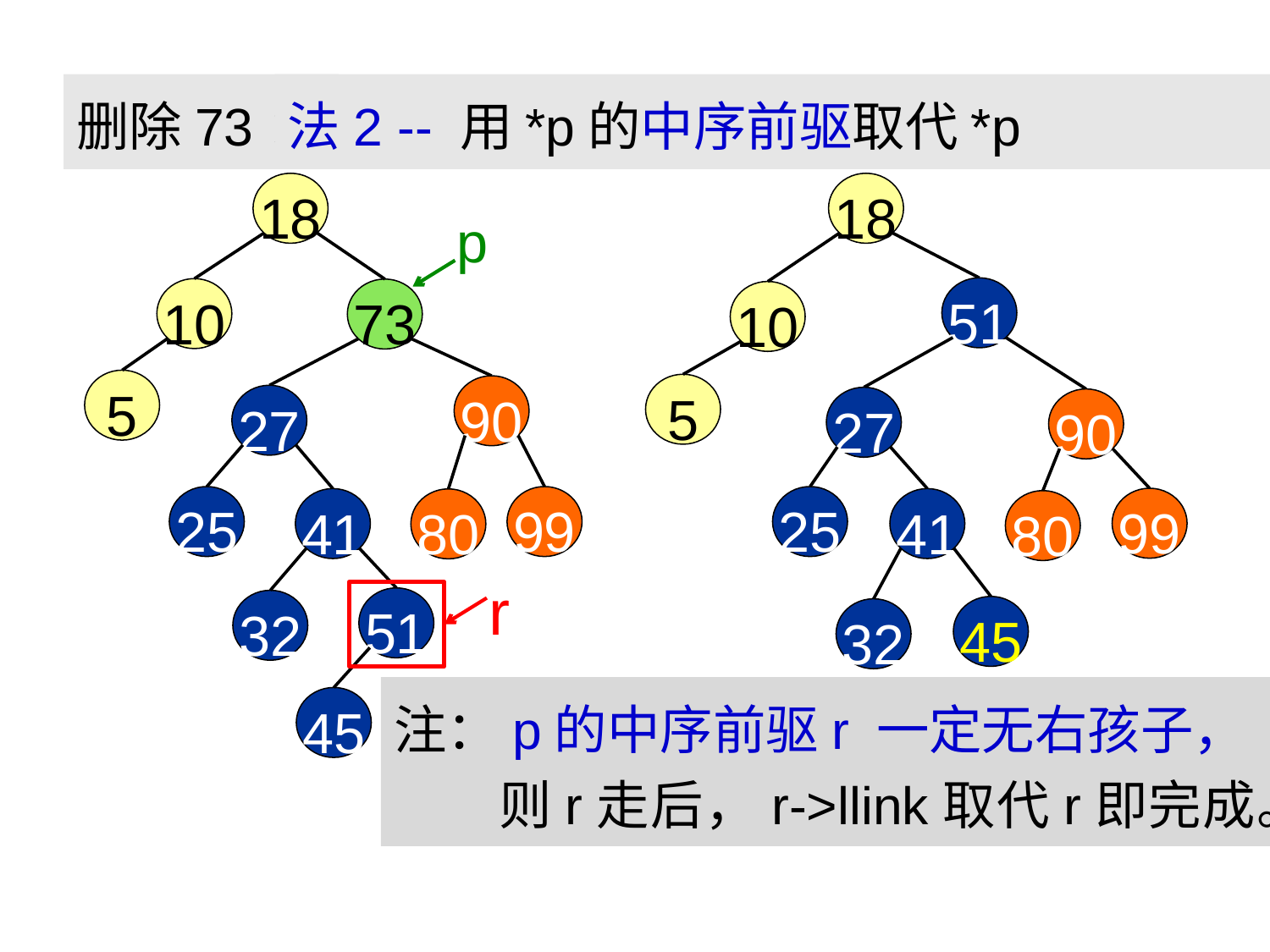

删除73：

法2 -- 用*p的中序前驱取代*p
18
18
p

51
10
73
10
5
5
90
27
27
90
25
99
25
99
41
41
80
80
r

51
32
45
32
注：p的中序前驱r 一定无右孩子，
       则r走后，r->llink取代r即完成。
45